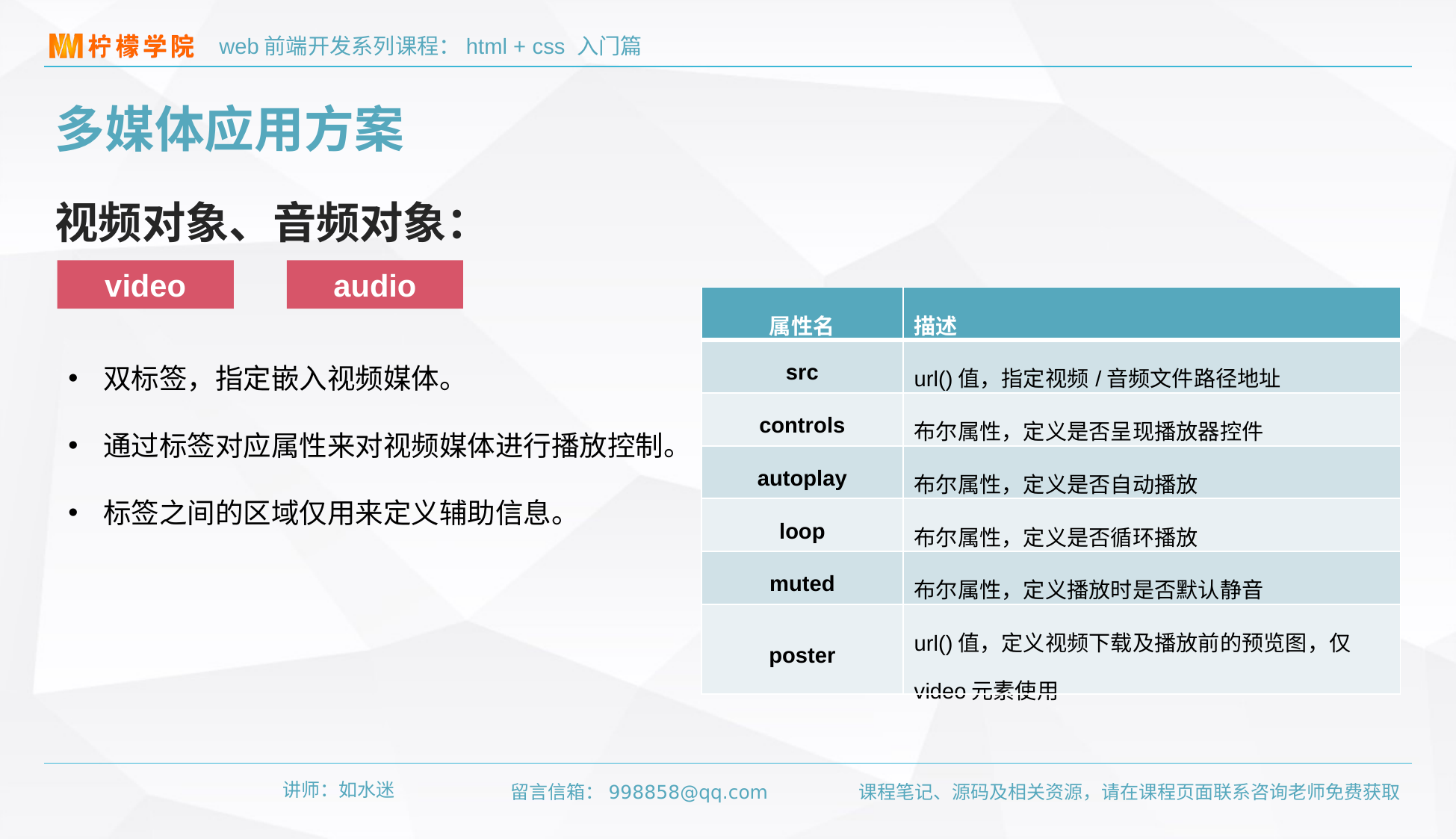

多媒体应用方案
视频对象、音频对象：
video
audio
| 属性名 | 描述 |
| --- | --- |
| src | url()值，指定视频/音频文件路径地址 |
| controls | 布尔属性，定义是否呈现播放器控件 |
| autoplay | 布尔属性，定义是否自动播放 |
| loop | 布尔属性，定义是否循环播放 |
| muted | 布尔属性，定义播放时是否默认静音 |
| poster | url()值，定义视频下载及播放前的预览图，仅video元素使用 |
双标签，指定嵌入视频媒体。
通过标签对应属性来对视频媒体进行播放控制。
标签之间的区域仅用来定义辅助信息。